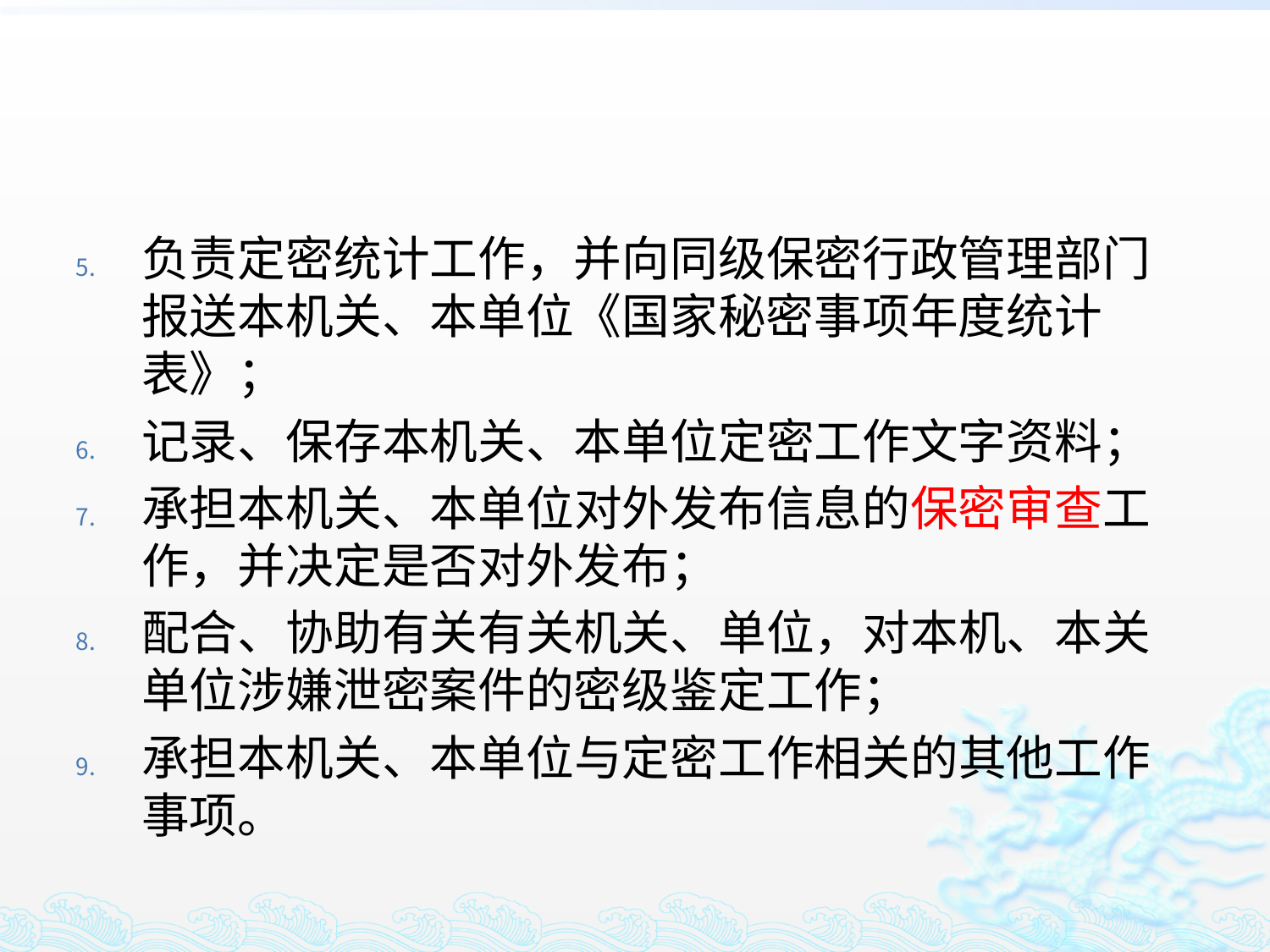

#
负责定密统计工作，并向同级保密行政管理部门报送本机关、本单位《国家秘密事项年度统计表》；
记录、保存本机关、本单位定密工作文字资料；
承担本机关、本单位对外发布信息的保密审查工作，并决定是否对外发布；
配合、协助有关有关机关、单位，对本机、本关单位涉嫌泄密案件的密级鉴定工作；
承担本机关、本单位与定密工作相关的其他工作事项。